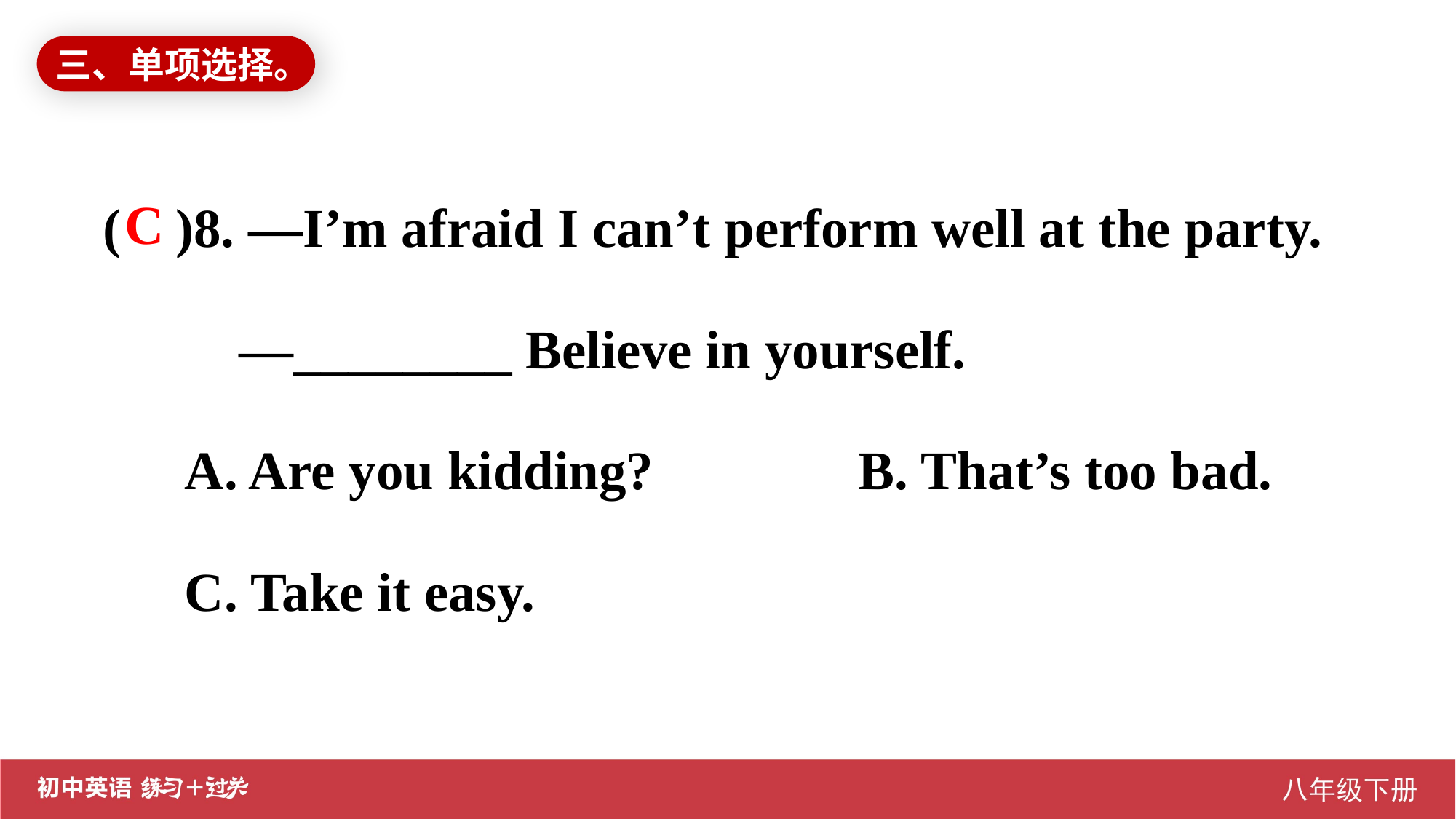

三、单项选择。
(    )8. —I’m afraid I can’t perform well at the party.
          —________ Believe in yourself.
      A. Are you kidding?               B. That’s too bad.
      C. Take it easy.
C